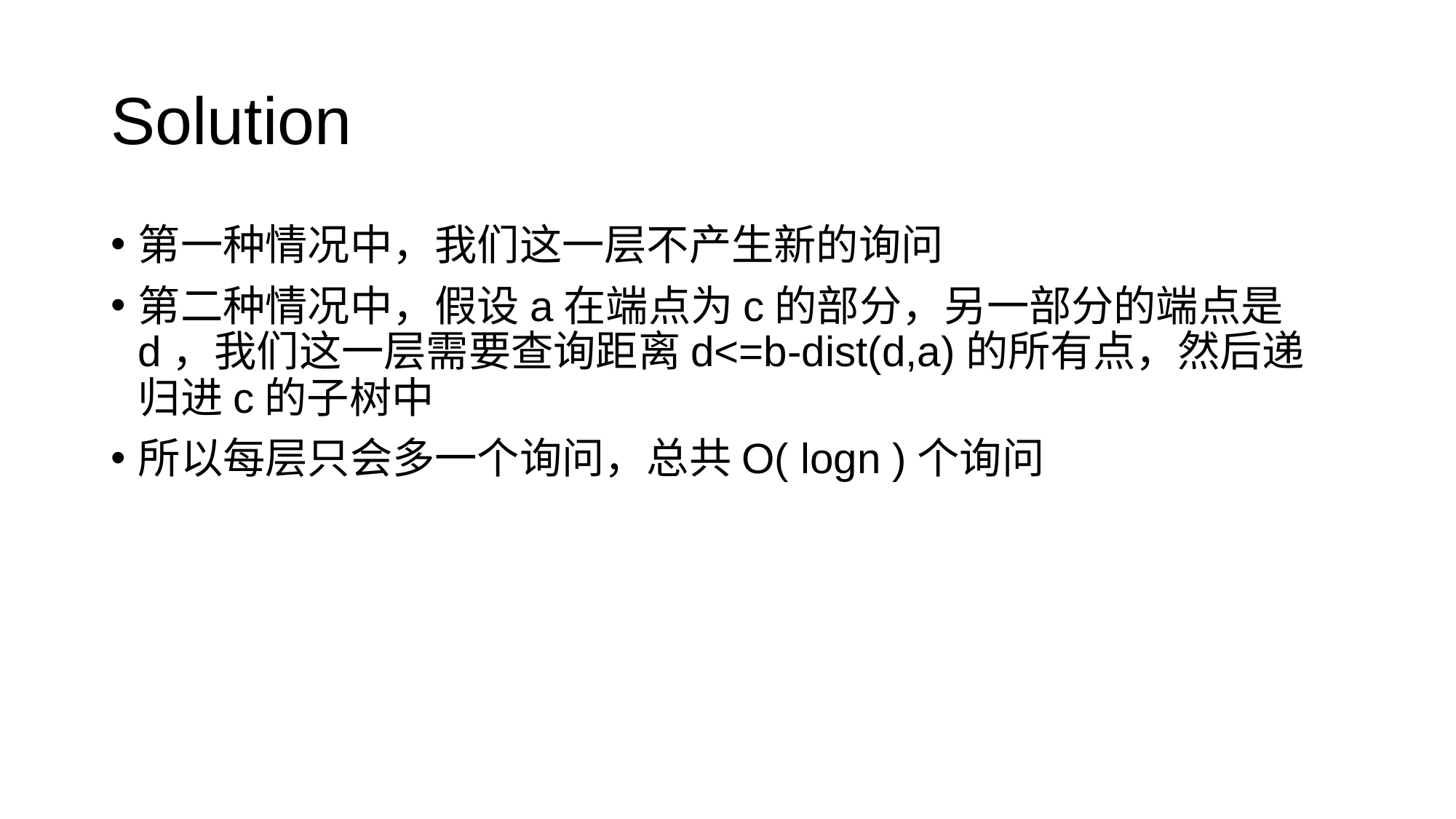

# Solution
第一种情况中，我们这一层不产生新的询问
第二种情况中，假设a在端点为c的部分，另一部分的端点是d，我们这一层需要查询距离d<=b-dist(d,a)的所有点，然后递归进c的子树中
所以每层只会多一个询问，总共O( logn )个询问